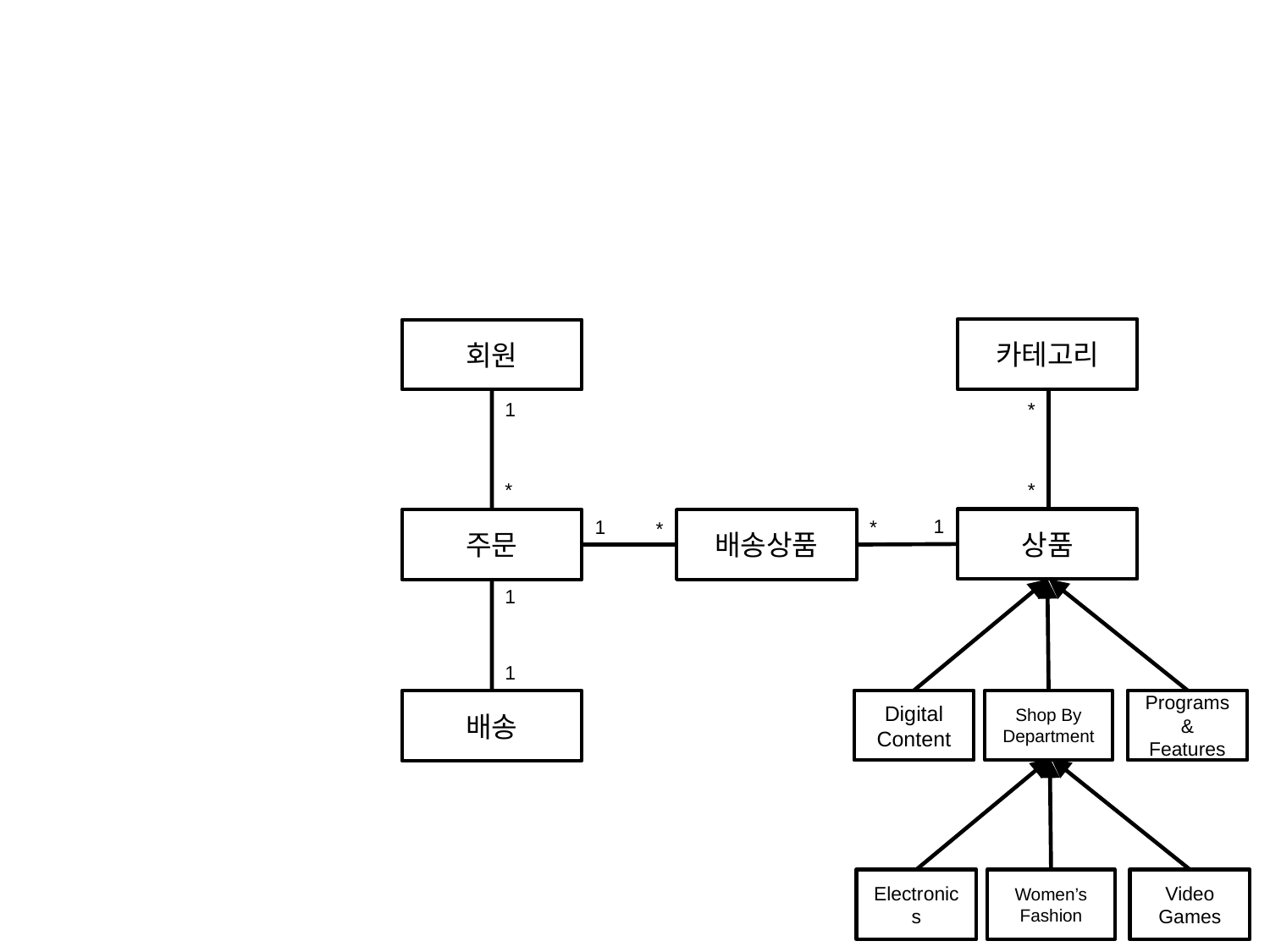

카테고리
회원
1
*
*
*
1
1
*
상품
주문
배송상품
*
1
1
Digital Content
Shop By Department
Programs & Features
배송
Electronics
Women’s
Fashion
Video
Games